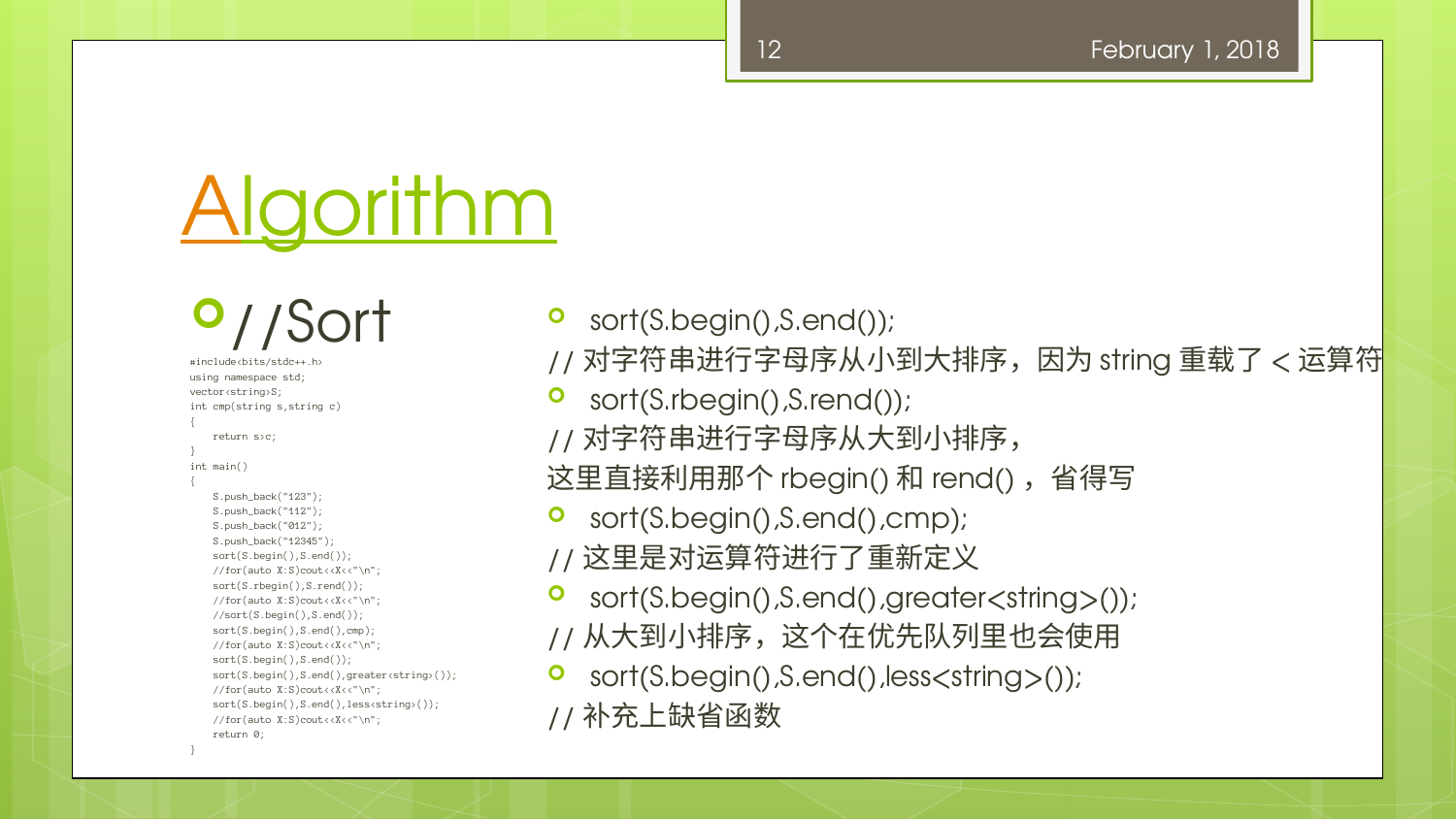

12
February 1, 2018
# Algorithm
//Sort
#include<bits/stdc++.h>
using namespace std;
vector<string>S;
int cmp(string s,string c)
{
    return s>c;
}
int main()
{
    S.push_back("123");
    S.push_back("112");
    S.push_back("012");
    S.push_back("12345");
    sort(S.begin(),S.end());
    //for(auto X:S)cout<<X<<"\n";
    sort(S.rbegin(),S.rend());
    //for(auto X:S)cout<<X<<"\n";
    //sort(S.begin(),S.end());
    sort(S.begin(),S.end(),cmp);
    //for(auto X:S)cout<<X<<"\n";
    sort(S.begin(),S.end());
    sort(S.begin(),S.end(),greater<string>());
    //for(auto X:S)cout<<X<<"\n";
    sort(S.begin(),S.end(),less<string>());
    //for(auto X:S)cout<<X<<"\n";
    return 0;
}

sort(S.begin(),S.end());
//对字符串进行字母序从小到大排序，因为string重载了<运算符
sort(S.rbegin(),S.rend());
//对字符串进行字母序从大到小排序，
这里直接利用那个rbegin()和rend()，省得写
sort(S.begin(),S.end(),cmp);
//这里是对运算符进行了重新定义
sort(S.begin(),S.end(),greater<string>());
//从大到小排序，这个在优先队列里也会使用
sort(S.begin(),S.end(),less<string>());
//补充上缺省函数